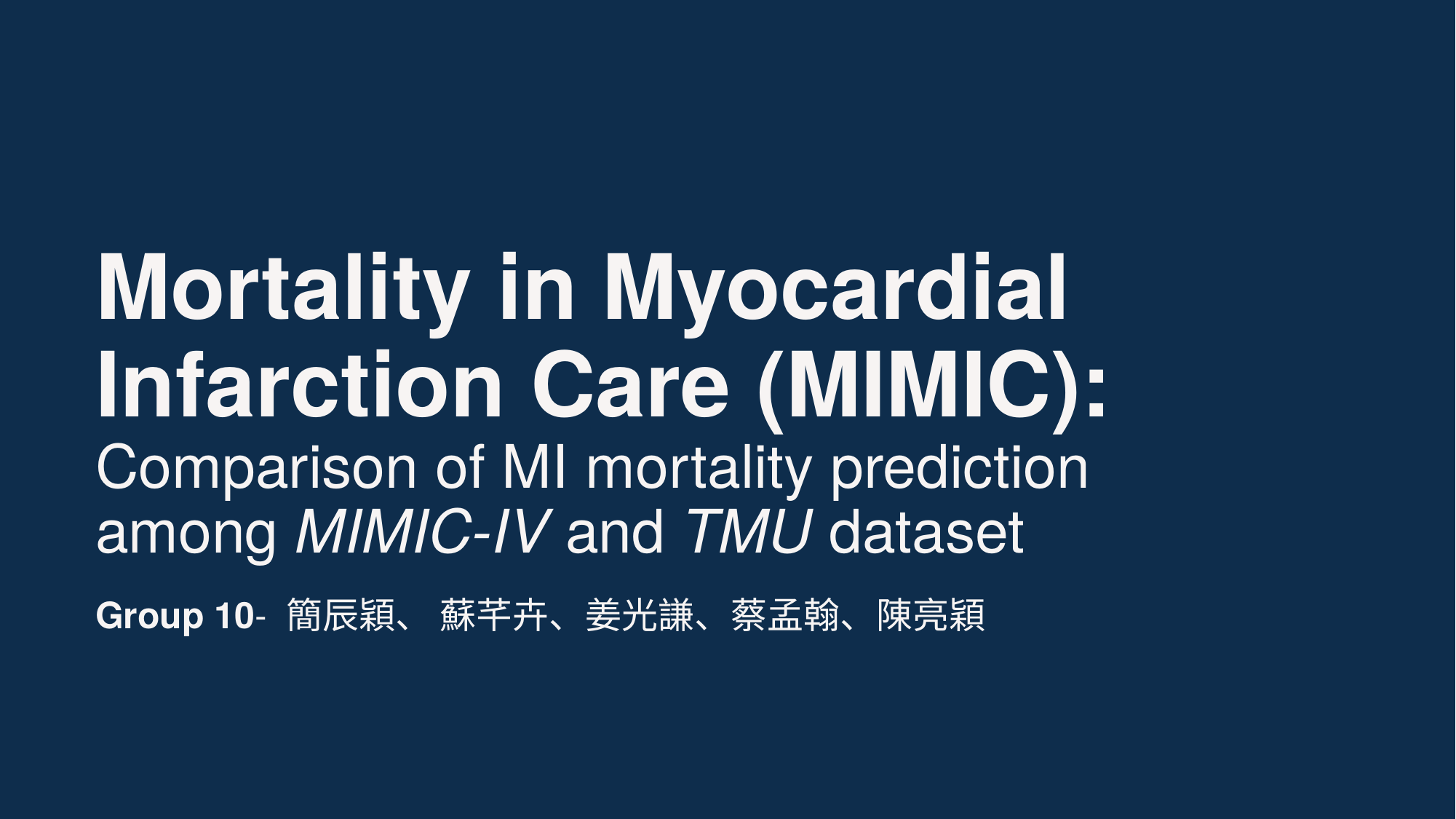

# Mortality in Myocardial Infarction Care (MIMIC): Comparison of MI mortality prediction among MIMIC-IV and TMU dataset
Group 10- 簡辰穎、 蘇芊卉、姜光謙、蔡孟翰、陳亮穎